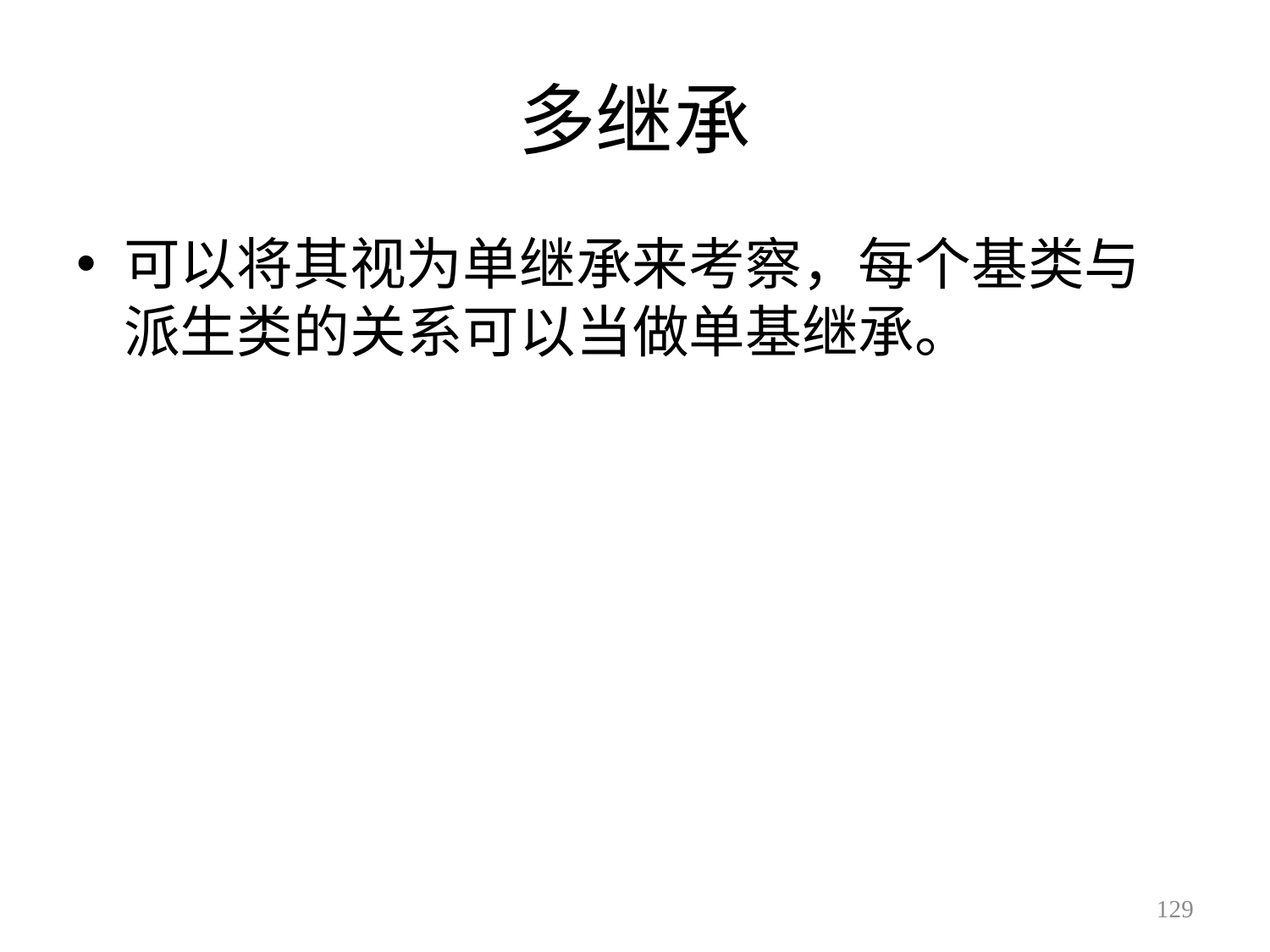

# 多继承
可以将其视为单继承来考察，每个基类与派生类的关系可以当做单基继承。
129